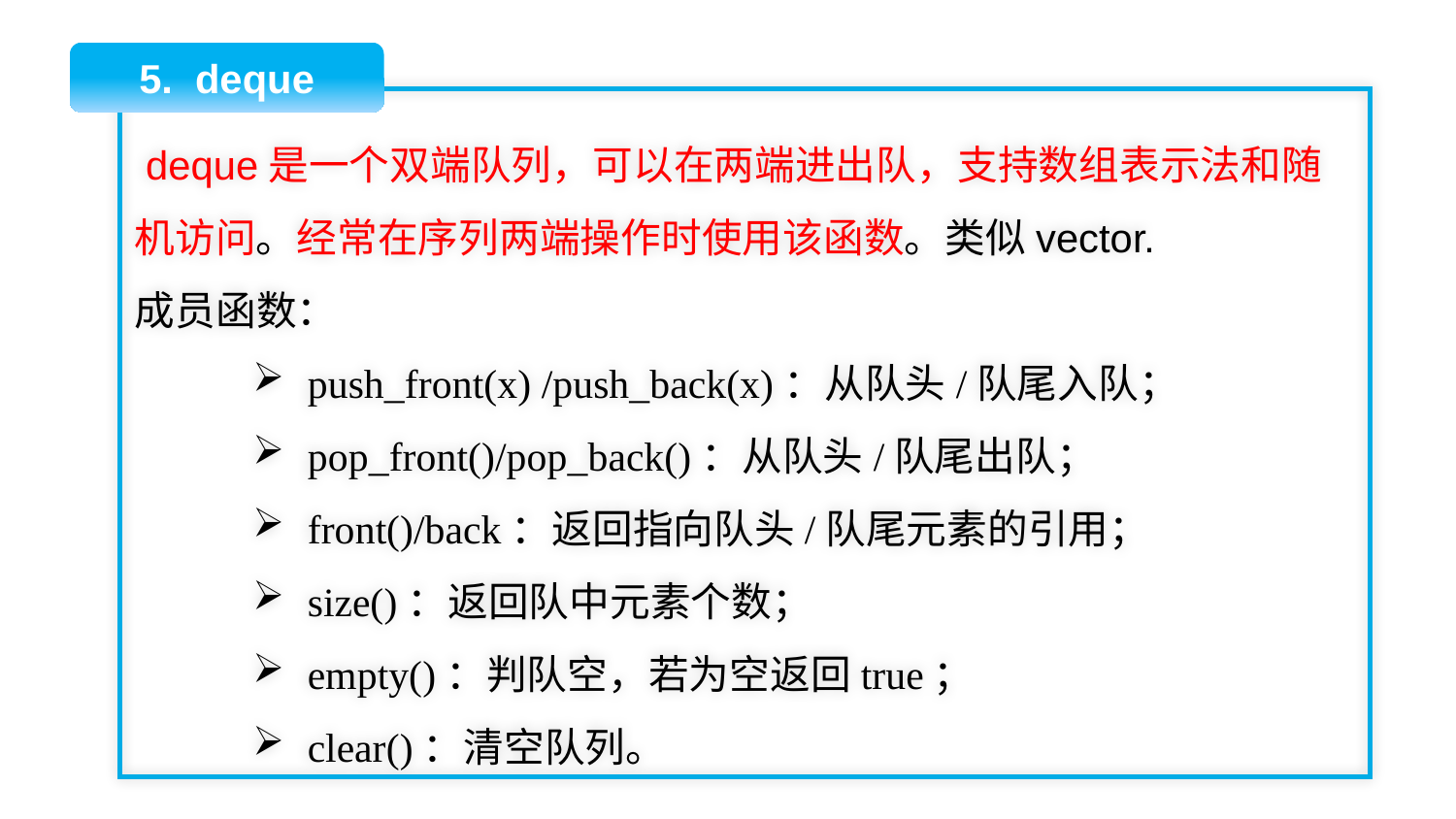

5.  deque

 deque是一个双端队列，可以在两端进出队，支持数组表示法和随机访问。经常在序列两端操作时使用该函数。类似vector.
成员函数：
push_front(x) /push_back(x)：从队头/队尾入队；
pop_front()/pop_back()：从队头/队尾出队；
front()/back：返回指向队头/队尾元素的引用；
size()：返回队中元素个数；
empty()：判队空，若为空返回true；
clear()：清空队列。